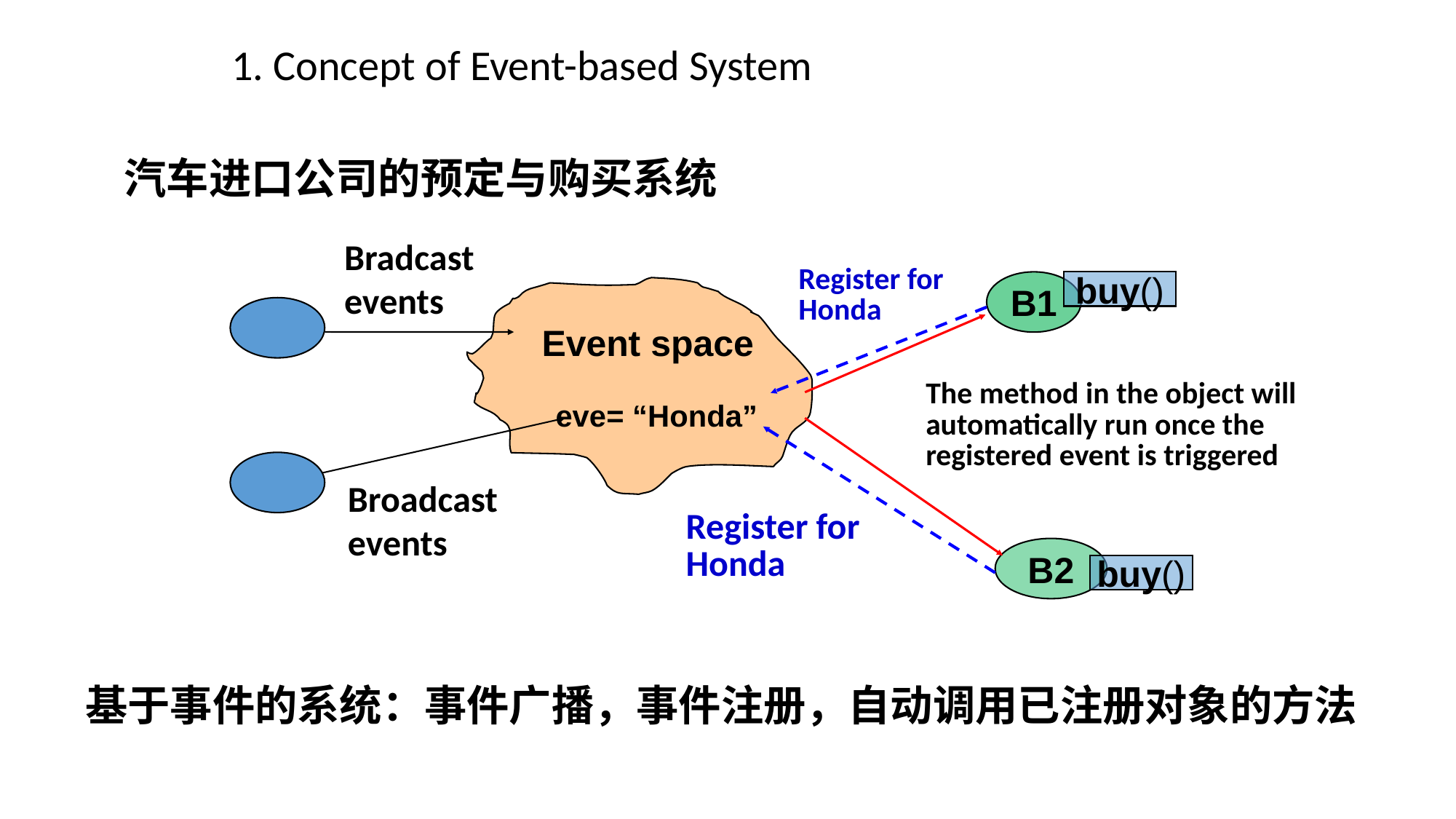

# 1. Concept of Event-based System
汽车进口公司的预定与购买系统
Bradcast events

Register for
Honda

buy()
B1

Event space
The method in the object will automatically run once the registered event is triggered
eve= “Honda”

Broadcast events

Register for Honda

B2
buy()
基于事件的系统：事件广播，事件注册，自动调用已注册对象的方法